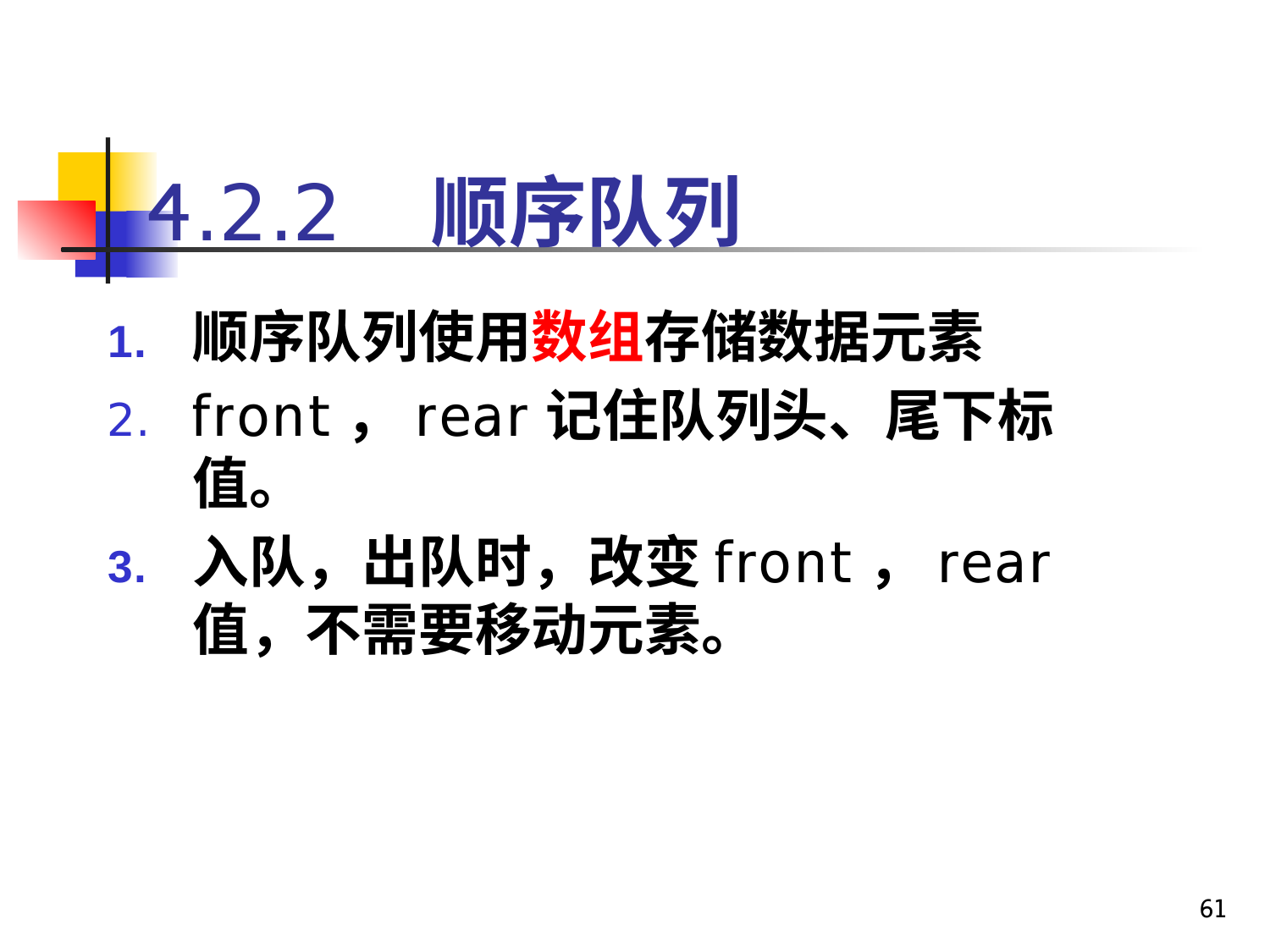

# 4.2.2   顺序队列
顺序队列使用数组存储数据元素
front，rear记住队列头、尾下标值。
入队，出队时，改变front，rear值，不需要移动元素。
61